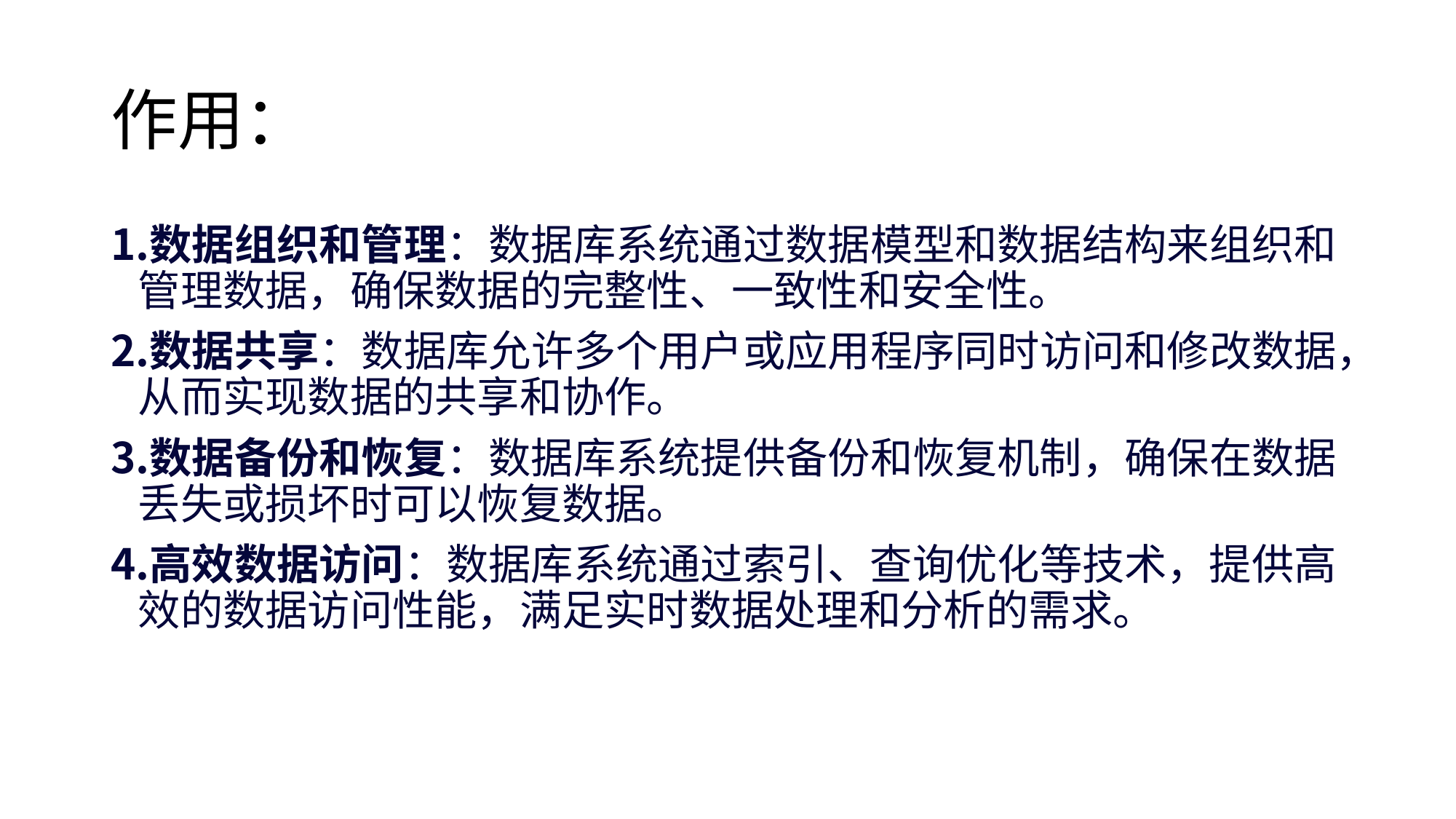

# 作用：
数据组织和管理：数据库系统通过数据模型和数据结构来组织和管理数据，确保数据的完整性、一致性和安全性。
数据共享：数据库允许多个用户或应用程序同时访问和修改数据，从而实现数据的共享和协作。
数据备份和恢复：数据库系统提供备份和恢复机制，确保在数据丢失或损坏时可以恢复数据。
高效数据访问：数据库系统通过索引、查询优化等技术，提供高效的数据访问性能，满足实时数据处理和分析的需求。